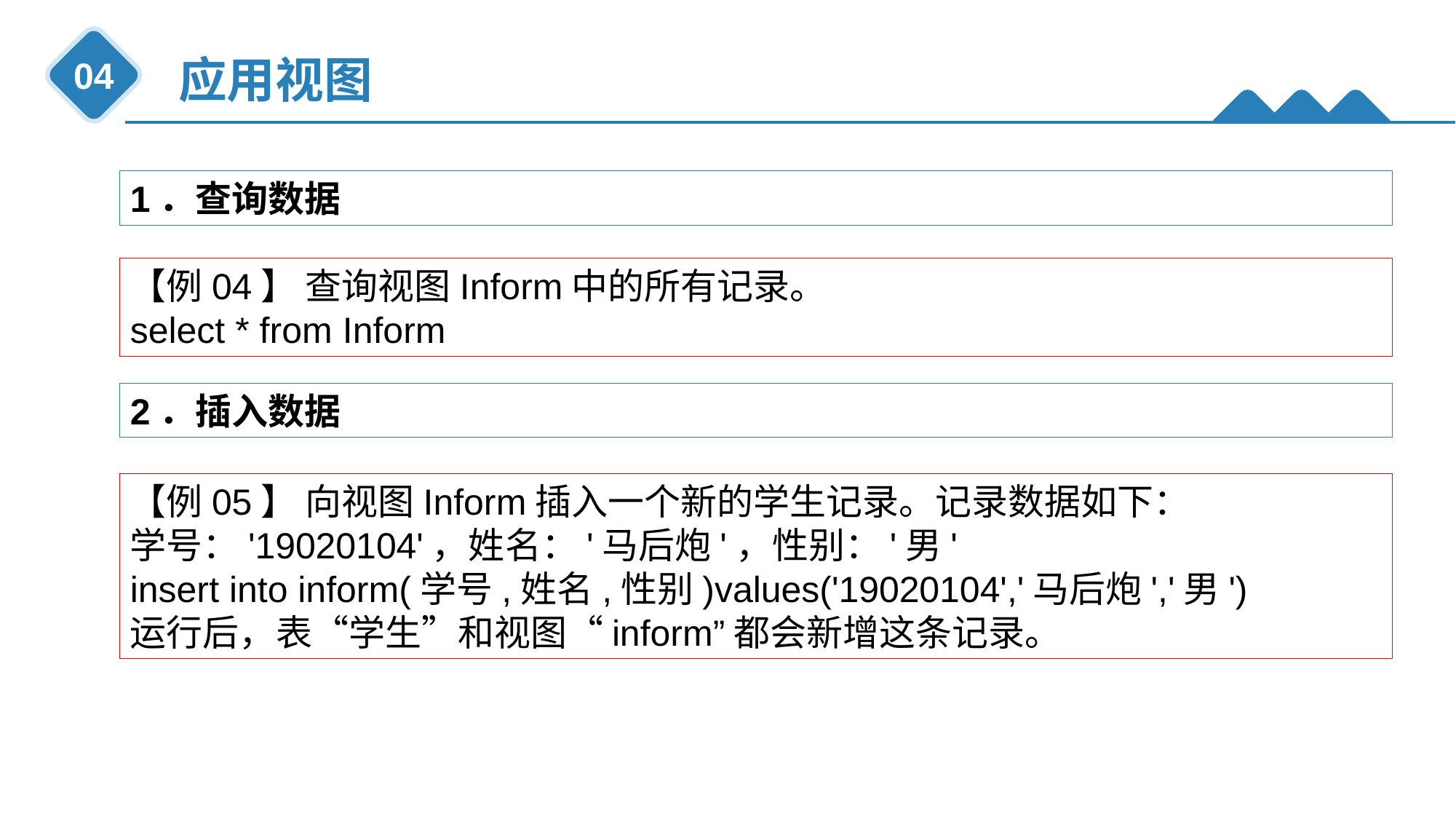

应用视图
04

1．查询数据
【例04】 查询视图Inform中的所有记录。
select * from Inform
2．插入数据
【例05】 向视图Inform插入一个新的学生记录。记录数据如下：
学号：'19020104'，姓名：'马后炮'，性别：'男'
insert into inform(学号,姓名,性别)values('19020104','马后炮','男')
运行后，表“学生”和视图“inform”都会新增这条记录。